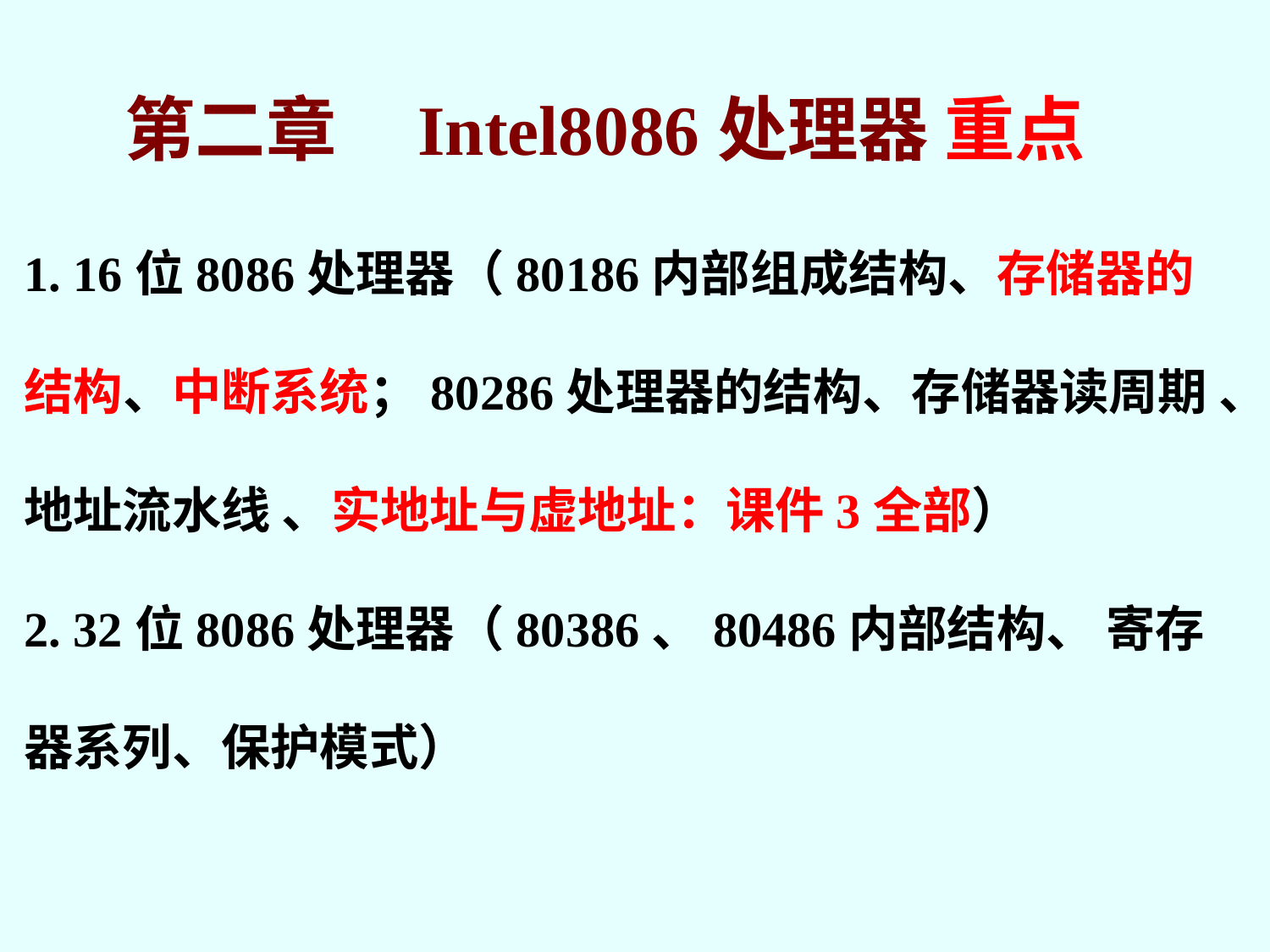

第二章    Intel8086处理器 重点
1. 16位8086处理器（80186内部组成结构、存储器的结构、中断系统；80286处理器的结构、存储器读周期 、地址流水线 、实地址与虚地址：课件3全部）
2. 32位8086处理器（80386、80486内部结构、 寄存器系列、保护模式）